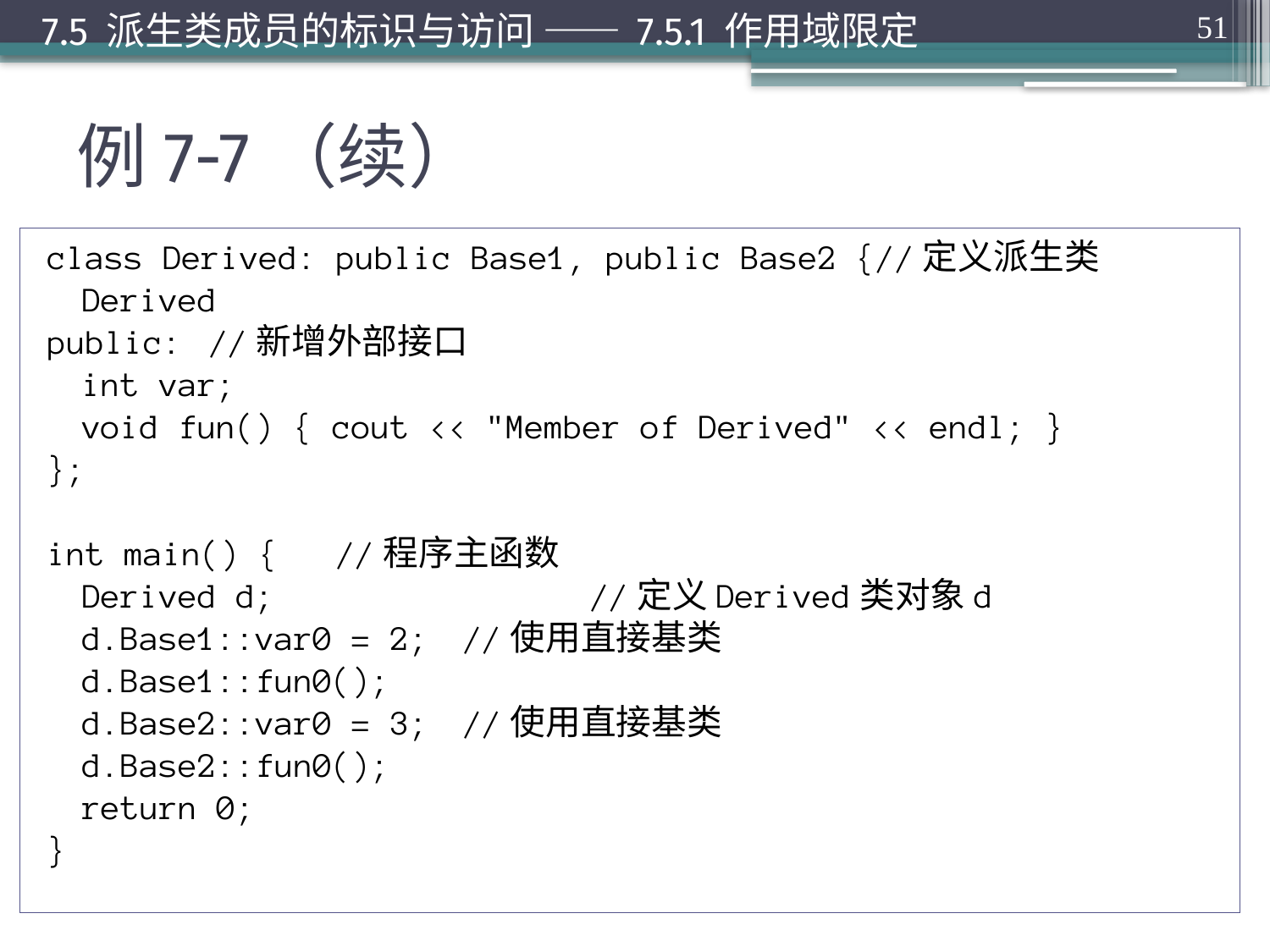

7.5 派生类成员的标识与访问 —— 7.5.1 作用域限定
51
# 例7-7（续）
class Derived: public Base1, public Base2 {//定义派生类Derived
public:	//新增外部接口
	int var;
	void fun() { cout << "Member of Derived" << endl; }
};

int main() {	//程序主函数
	Derived d;			//定义Derived类对象d
	d.Base1::var0 = 2;	//使用直接基类
	d.Base1::fun0();
	d.Base2::var0 = 3;	//使用直接基类
	d.Base2::fun0();
	return 0;
}